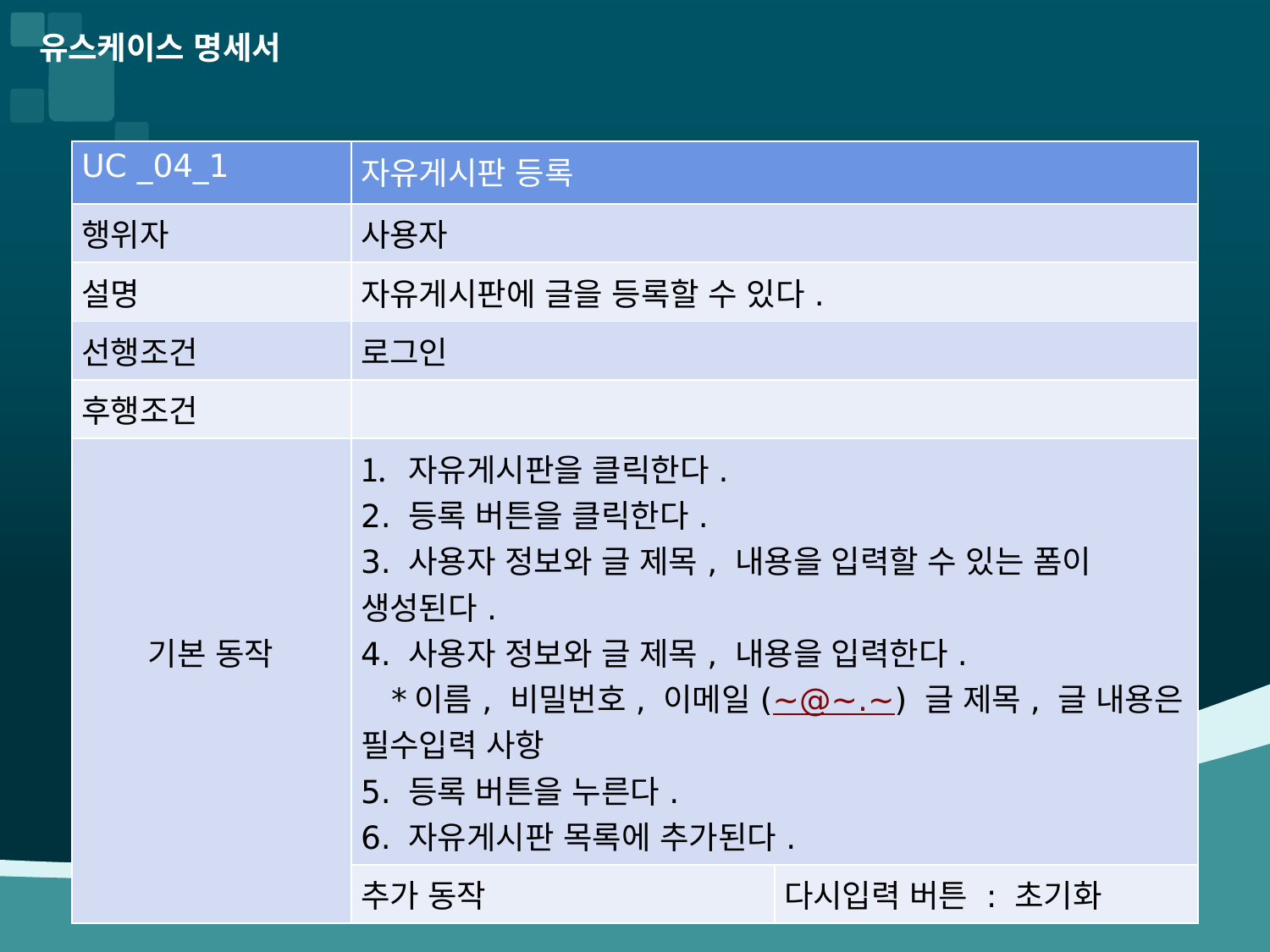

유스케이스 명세서
| UC \_04\_1 | 자유게시판 등록 |  |
| --- | --- | --- |
| 행위자 | 사용자 |  |
| 설명 | 자유게시판에 글을 등록할 수 있다. |  |
| 선행조건 | 로그인 |  |
| 후행조건 |  |  |
| 기본 동작 | 자유게시판을 클릭한다. 2. 등록 버튼을 클릭한다. 3. 사용자 정보와 글 제목, 내용을 입력할 수 있는 폼이 생성된다. 4. 사용자 정보와 글 제목, 내용을 입력한다. \*이름, 비밀번호, 이메일(~@~.~) 글 제목, 글 내용은 필수입력 사항 5. 등록 버튼을 누른다. 6. 자유게시판 목록에 추가된다. | System 행위 |
|  | 추가 동작 | 다시입력 버튼 : 초기화 |